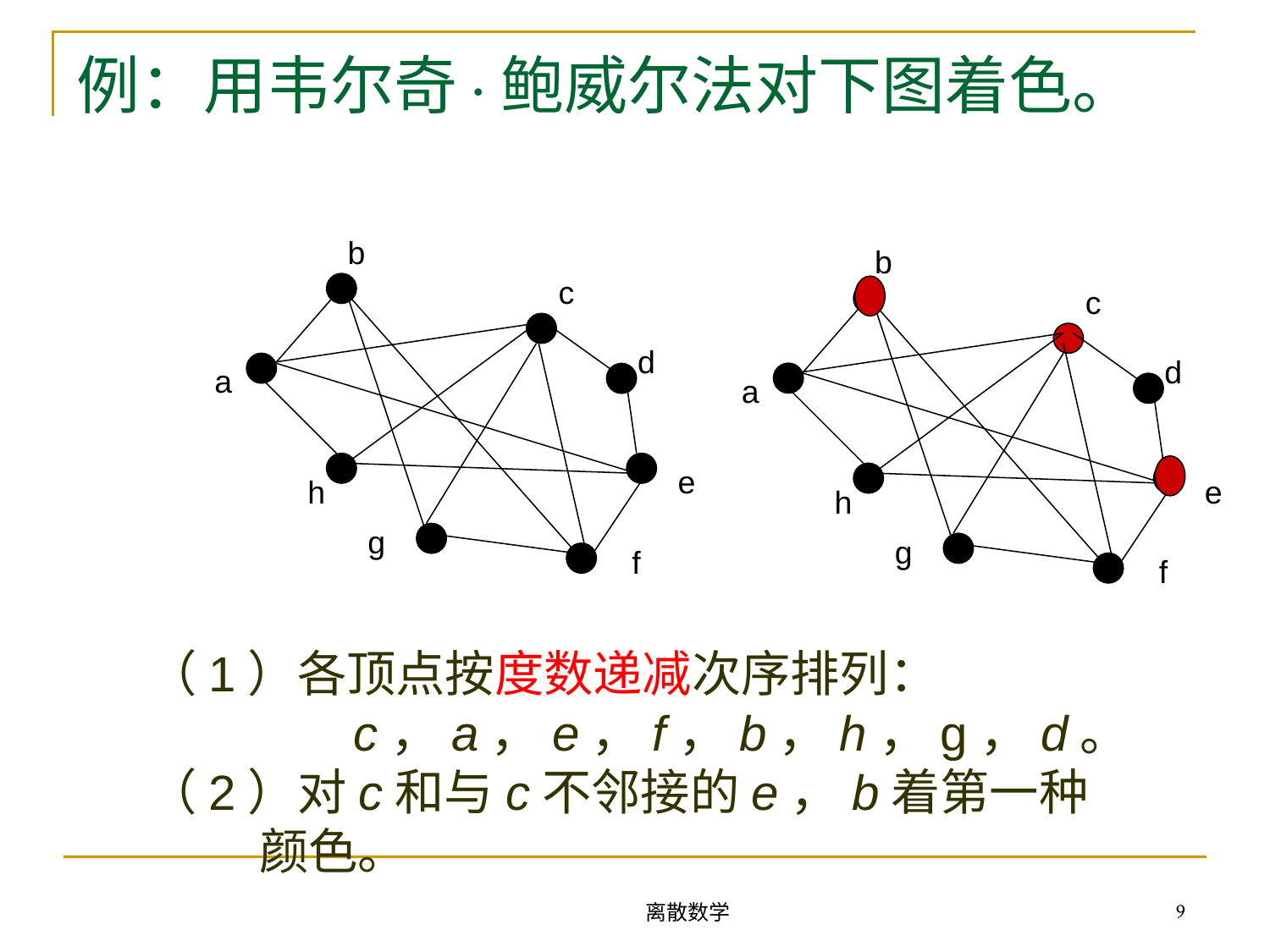

# 例：用韦尔奇·鲍威尔法对下图着色。
b
b
c

d

a

e

h

g

f

c

d

a

e

h

g

f

（1）各顶点按度数递减次序排列：
               c，a，e，f，b，h，g，d。
（2）对c和与c不邻接的e，b着第一种颜色。

离散数学
9